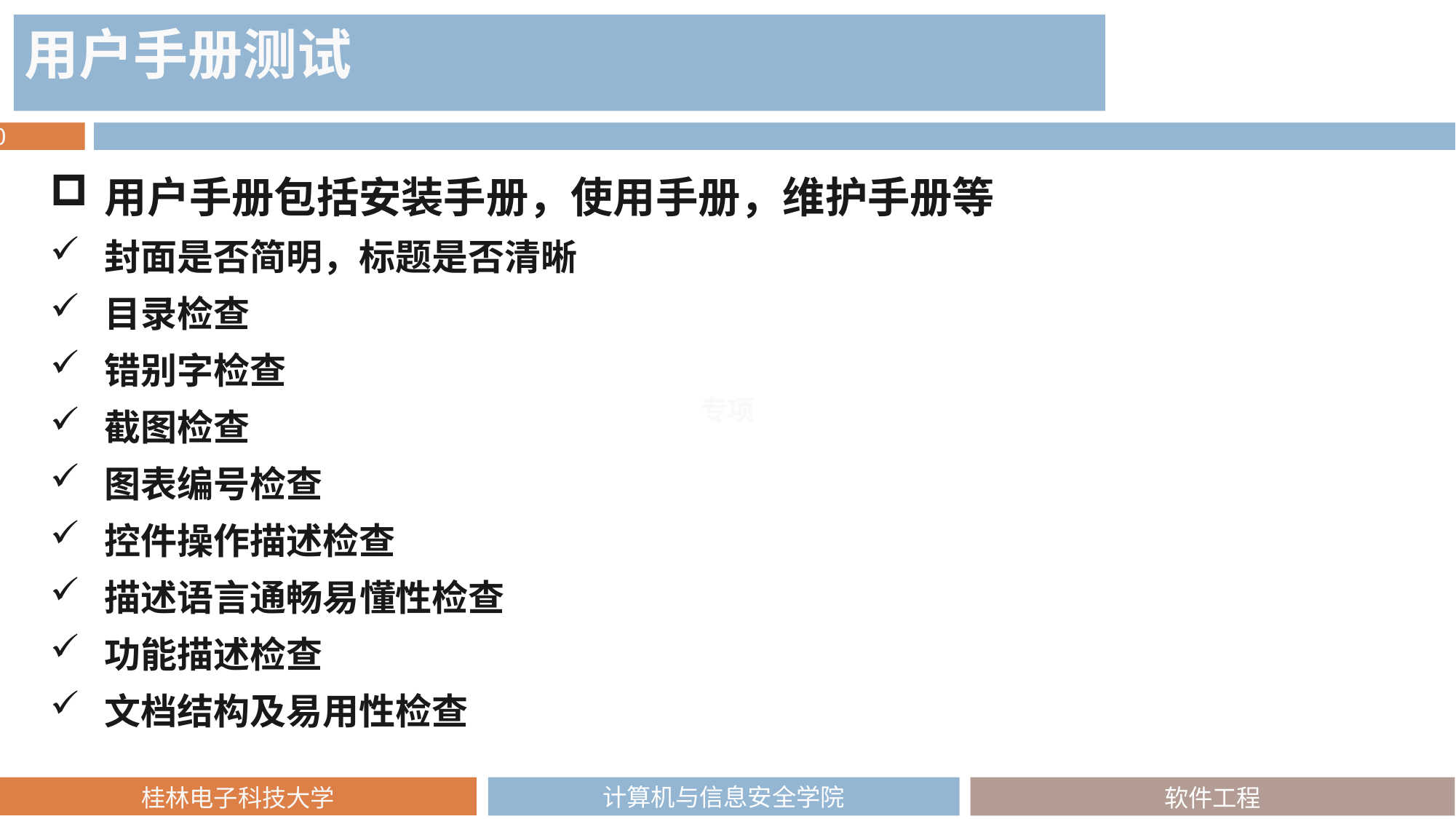

用户手册测试

用户手册包括安装手册，使用手册，维护手册等
封面是否简明，标题是否清晰
目录检查
错别字检查
截图检查
图表编号检查
控件操作描述检查
描述语言通畅易懂性检查
功能描述检查
文档结构及易用性检查

专项